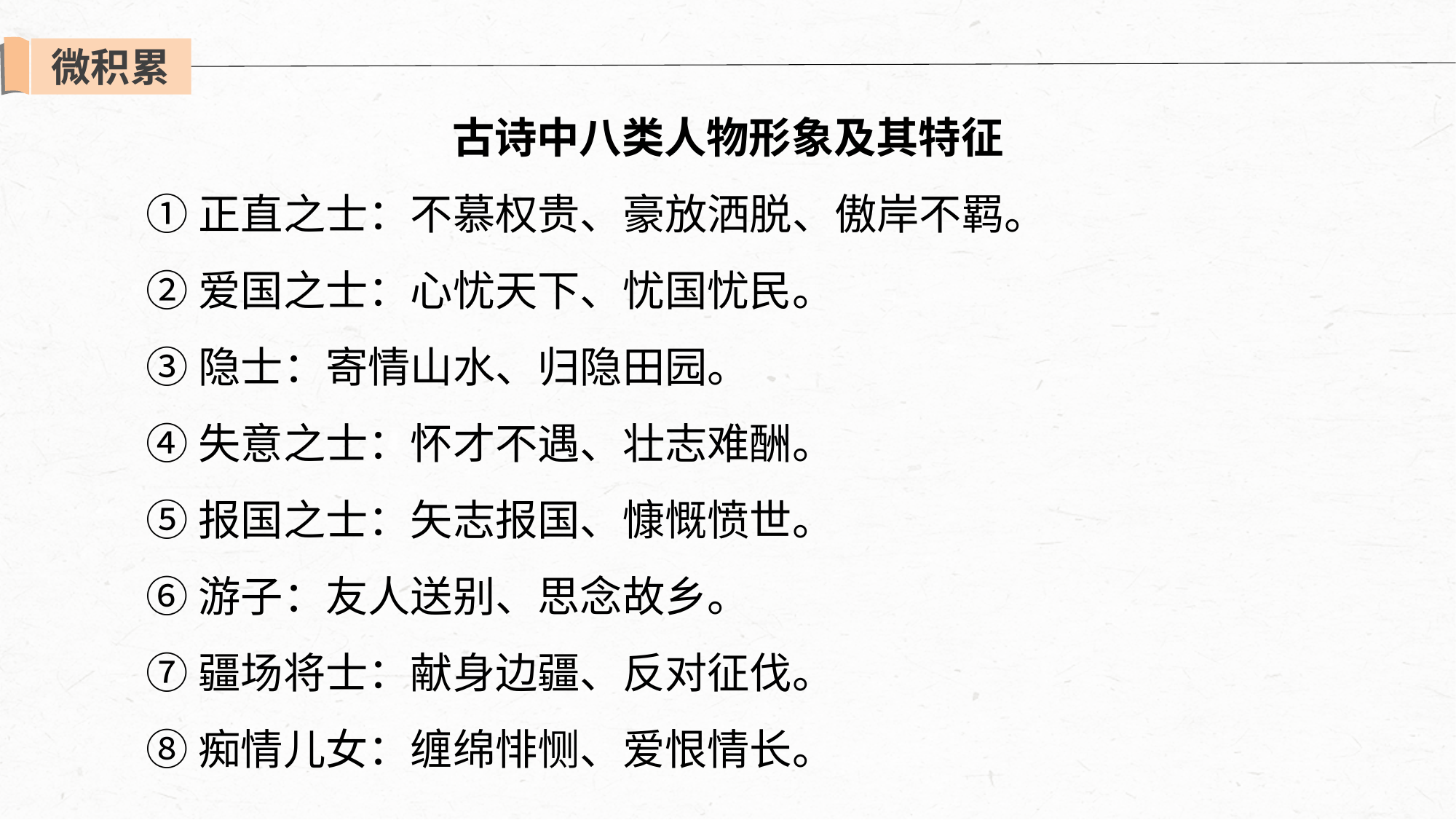

微积累

古诗中八类人物形象及其特征
①正直之士：不慕权贵、豪放洒脱、傲岸不羁。
②爱国之士：心忧天下、忧国忧民。
③隐士：寄情山水、归隐田园。
④失意之士：怀才不遇、壮志难酬。
⑤报国之士：矢志报国、慷慨愤世。
⑥游子：友人送别、思念故乡。
⑦疆场将士：献身边疆、反对征伐。
⑧痴情儿女：缠绵悱恻、爱恨情长。